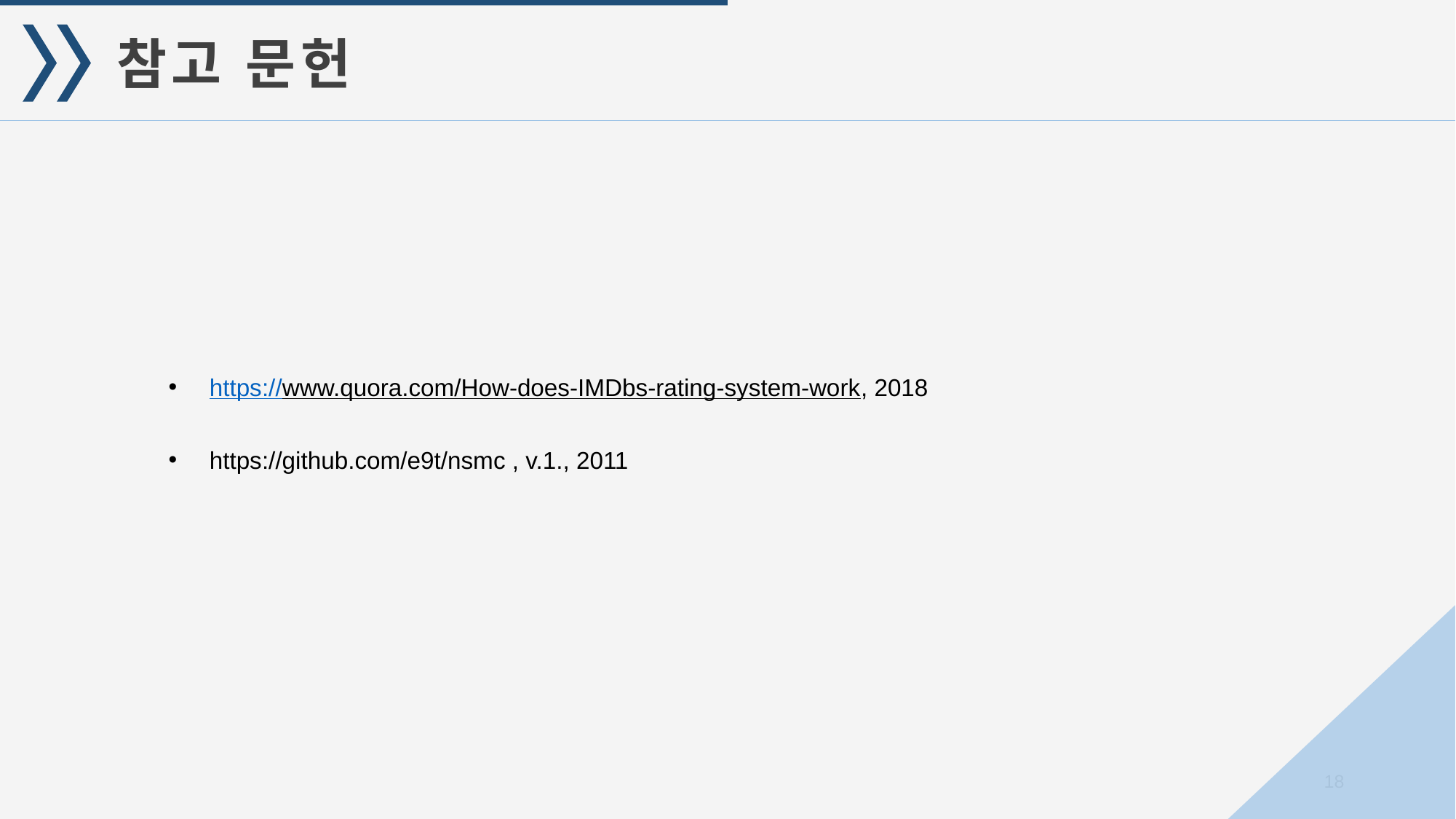

참고 문헌

https://www.quora.com/How-does-IMDbs-rating-system-work, 2018
https://github.com/e9t/nsmc , v.1., 2011

18